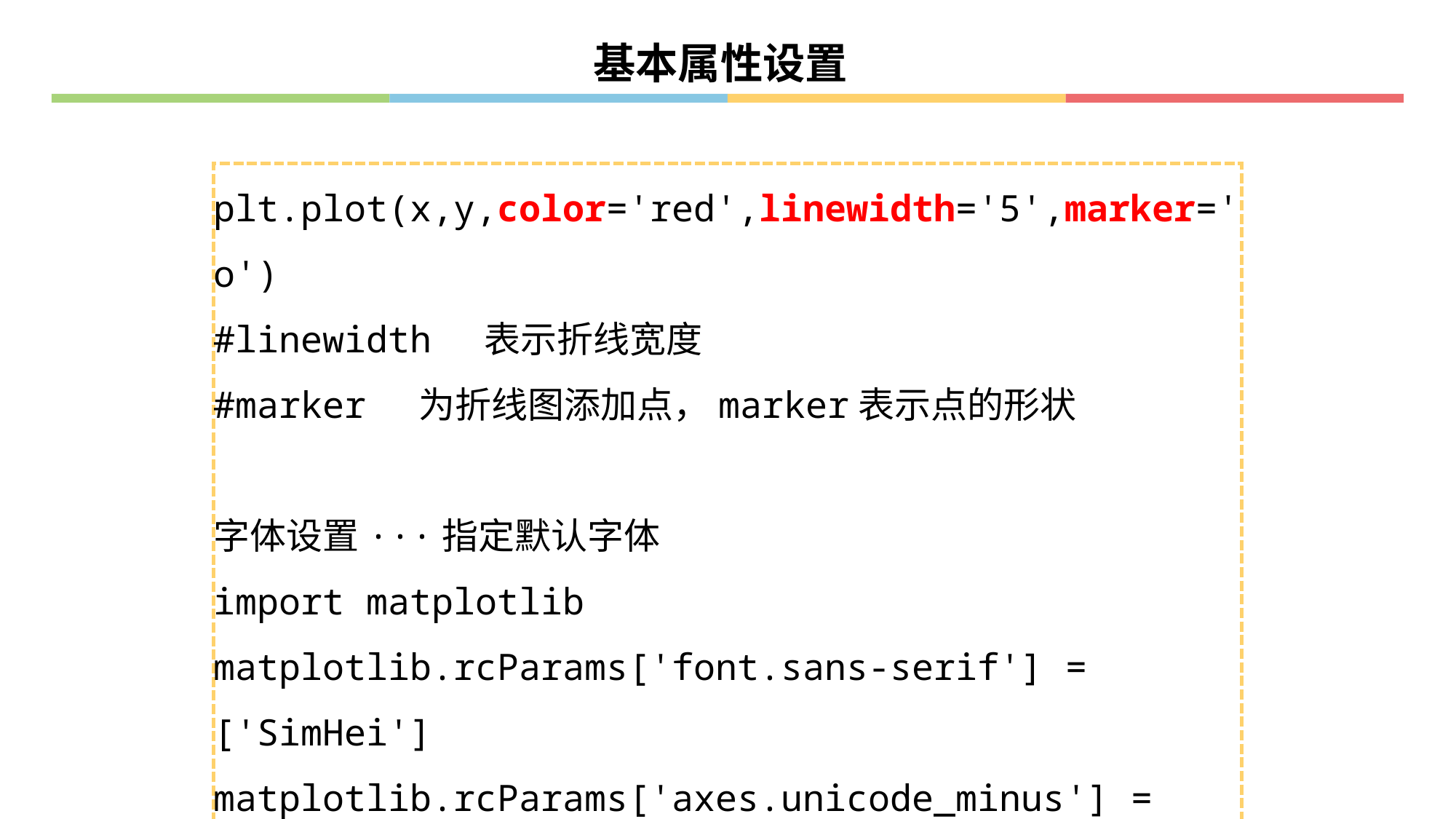

基本属性设置
plt.plot(x,y,color='red',linewidth='5',marker='o')
#linewidth  表示折线宽度
#marker  为折线图添加点，marker表示点的形状

字体设置···指定默认字体
import matplotlib
matplotlib.rcParams['font.sans-serif'] = ['SimHei']
matplotlib.rcParams['axes.unicode_minus'] = False
plt.title('二次函数图像', size=18)  # 设置图像标题